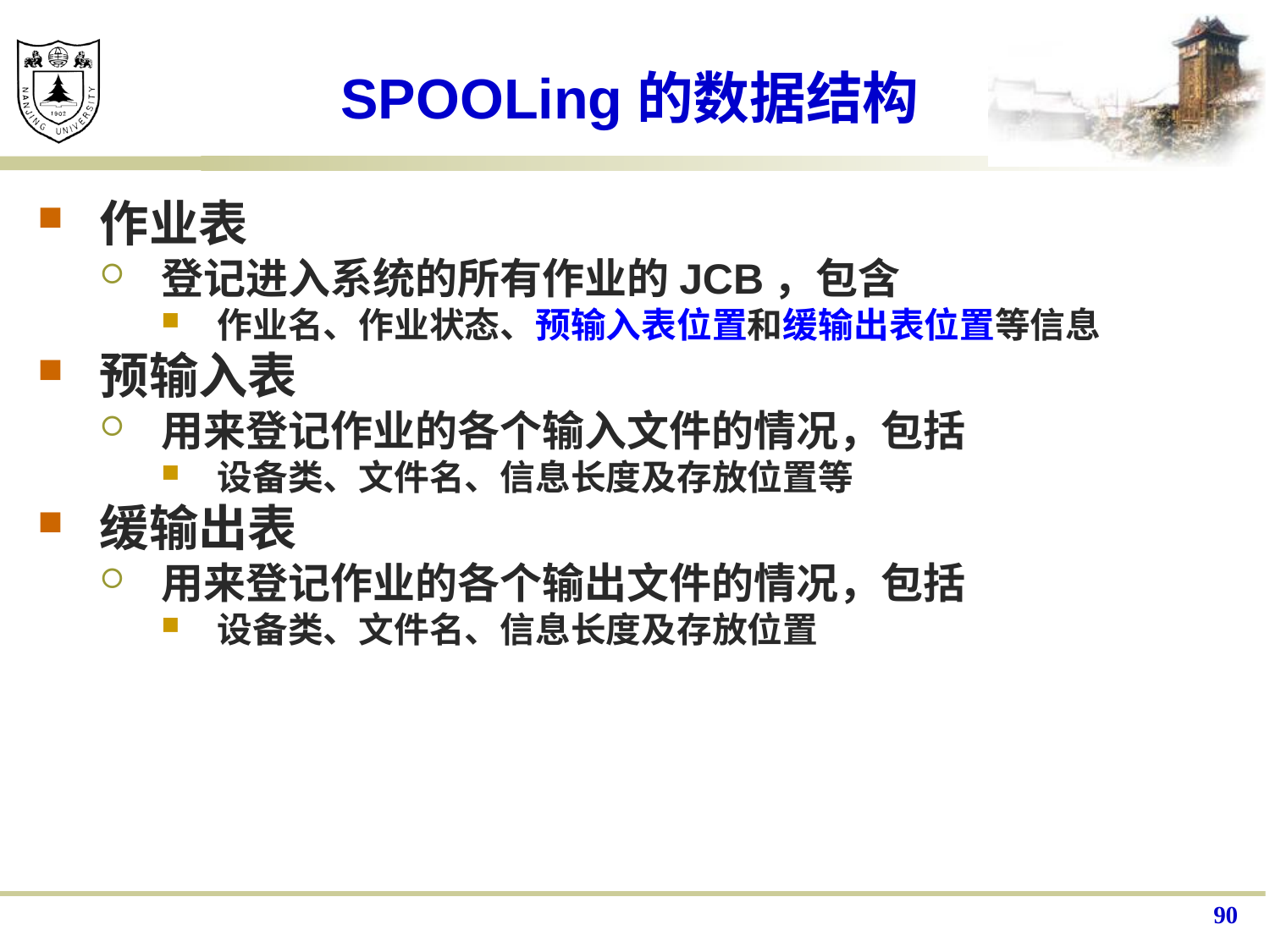

# SPOOLing的数据结构
作业表
登记进入系统的所有作业的JCB，包含
作业名、作业状态、预输入表位置和缓输出表位置等信息
预输入表
用来登记作业的各个输入文件的情况，包括
设备类、文件名、信息长度及存放位置等
缓输出表
用来登记作业的各个输出文件的情况，包括
设备类、文件名、信息长度及存放位置
90